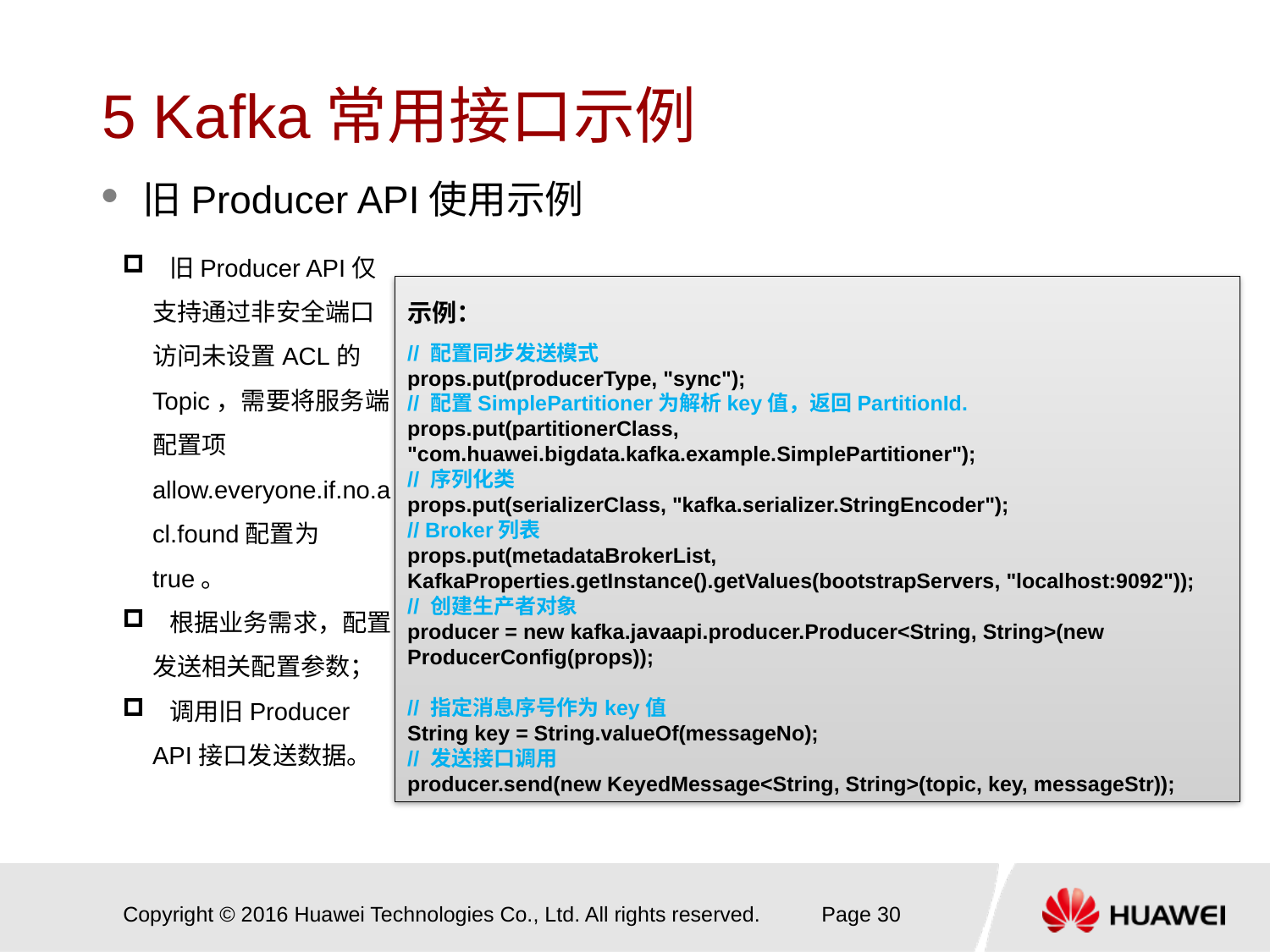

# 5 Kafka常用接口示例
旧Producer API使用示例

  旧Producer API仅支持通过非安全端口访问未设置ACL的Topic，需要将服务端配置项allow.everyone.if.no.acl.found配置为true。
  根据业务需求，配置发送相关配置参数；
  调用旧Producer API接口发送数据。
示例：
// 配置同步发送模式
props.put(producerType, "sync");
// 配置SimplePartitioner为解析key值，返回PartitionId.
props.put(partitionerClass, "com.huawei.bigdata.kafka.example.SimplePartitioner");
// 序列化类
props.put(serializerClass, "kafka.serializer.StringEncoder");
// Broker列表
props.put(metadataBrokerList, KafkaProperties.getInstance().getValues(bootstrapServers, "localhost:9092"));
// 创建生产者对象
producer = new kafka.javaapi.producer.Producer<String, String>(new ProducerConfig(props));

// 指定消息序号作为key值
String key = String.valueOf(messageNo);
// 发送接口调用
producer.send(new KeyedMessage<String, String>(topic, key, messageStr));